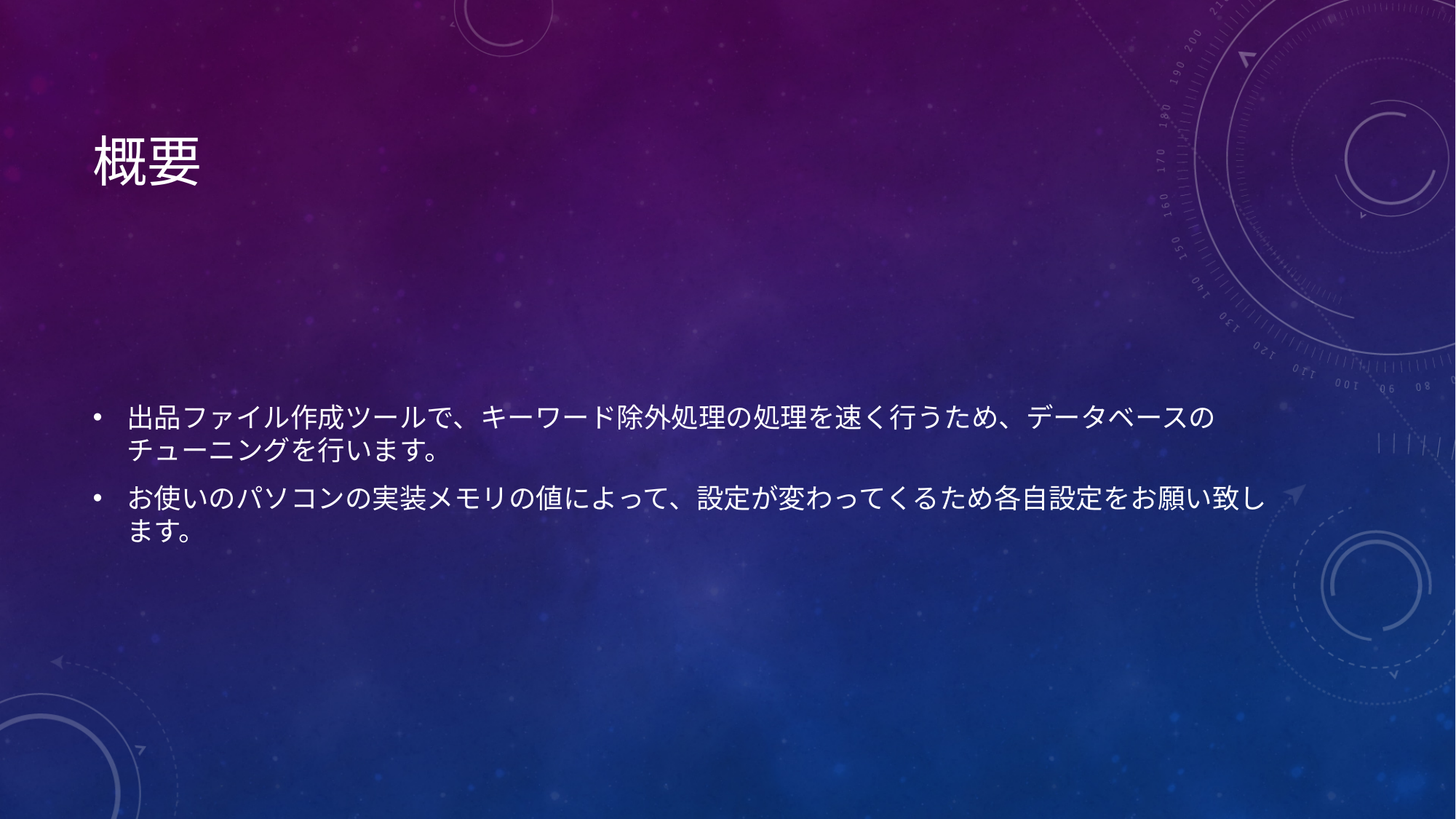

# 概要
出品ファイル作成ツールで、キーワード除外処理の処理を速く行うため、データベースのチューニングを行います。
お使いのパソコンの実装メモリの値によって、設定が変わってくるため各自設定をお願い致します。